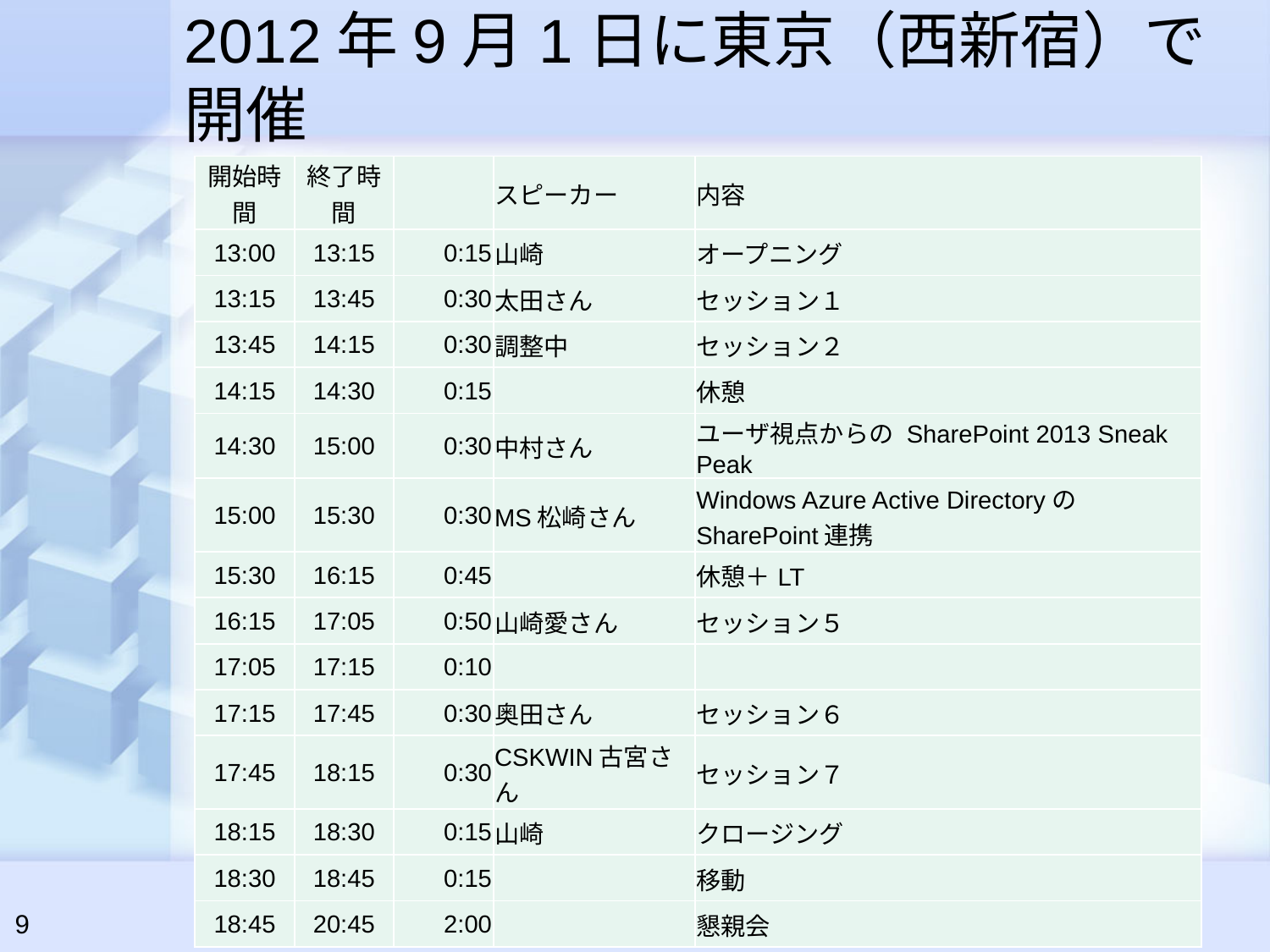

# 2012年9月1日に東京（西新宿）で開催
| 開始時間 | 終了時間 |  | スピーカー | 内容 |
| --- | --- | --- | --- | --- |
| 13:00 | 13:15 | 0:15 | 山崎 | オープニング |
| 13:15 | 13:45 | 0:30 | 太田さん | セッション１ |
| 13:45 | 14:15 | 0:30 | 調整中 | セッション２ |
| 14:15 | 14:30 | 0:15 |  | 休憩 |
| 14:30 | 15:00 | 0:30 | 中村さん | ユーザ視点からの SharePoint 2013 Sneak Peak |
| 15:00 | 15:30 | 0:30 | MS松崎さん | Windows Azure Active DirectoryのSharePoint連携 |
| 15:30 | 16:15 | 0:45 |  | 休憩＋LT |
| 16:15 | 17:05 | 0:50 | 山崎愛さん | セッション５ |
| 17:05 | 17:15 | 0:10 |  |  |
| 17:15 | 17:45 | 0:30 | 奥田さん | セッション６ |
| 17:45 | 18:15 | 0:30 | CSKWIN古宮さん | セッション７ |
| 18:15 | 18:30 | 0:15 | 山崎 | クロージング |
| 18:30 | 18:45 | 0:15 |  | 移動 |
| 18:45 | 20:45 | 2:00 |  | 懇親会 |
9